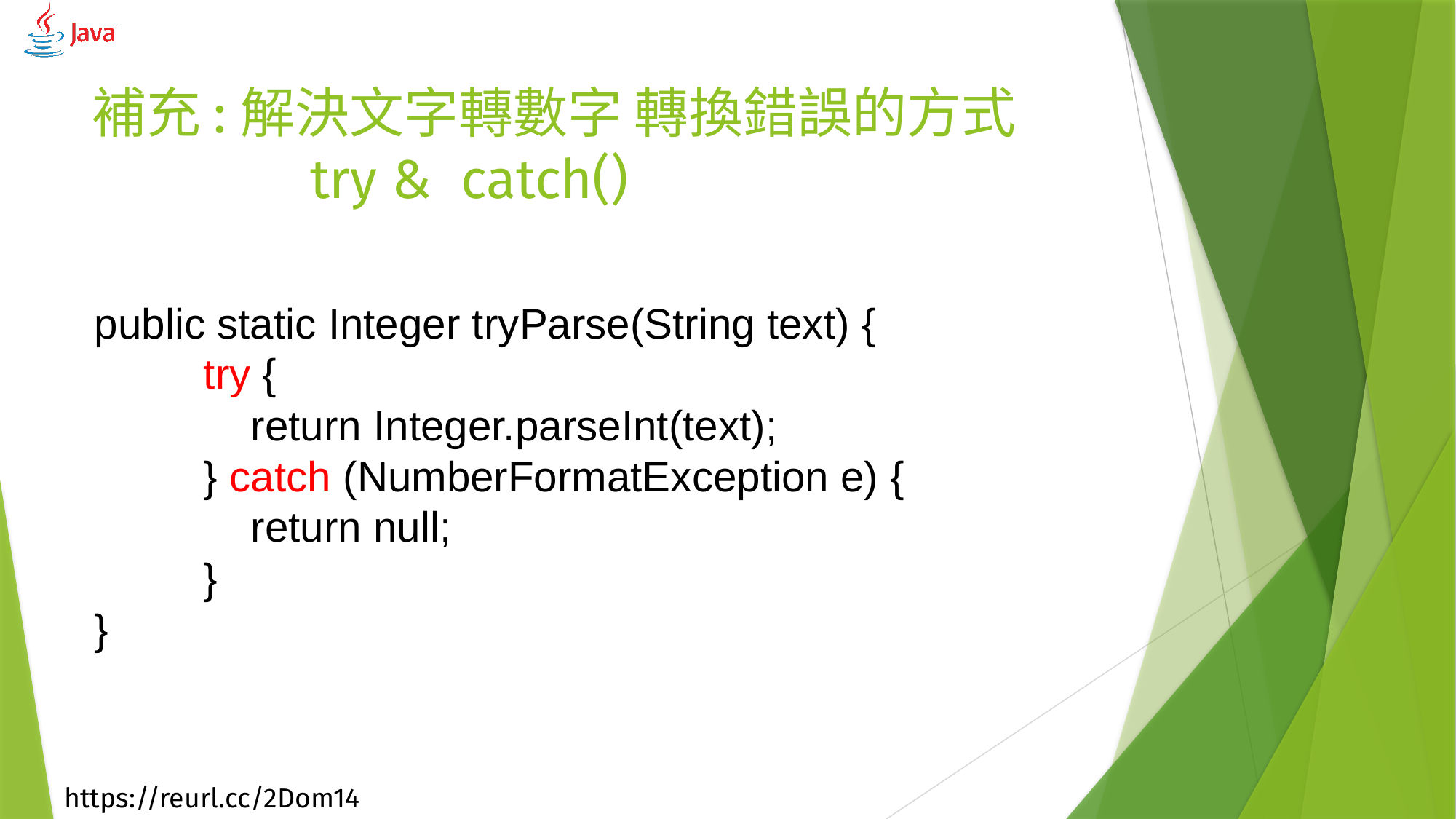

# 補充:解決文字轉數字 轉換錯誤的方式 try &  catch()
public static Integer tryParse(String text) {
	try {
    return Integer.parseInt(text);
 	} catch (NumberFormatException e) {
    return null;
}
}